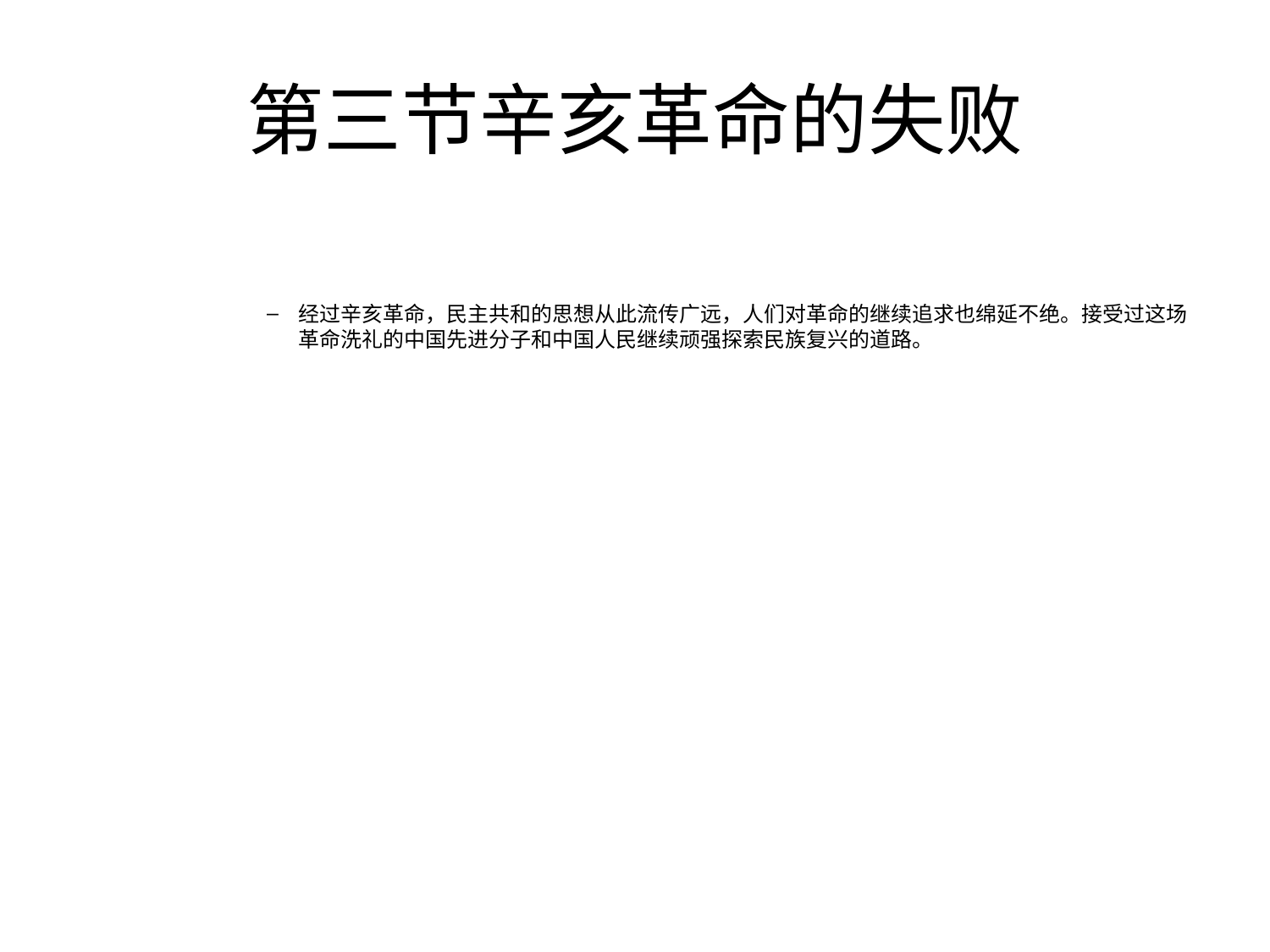

# 第三节辛亥革命的失败

经过辛亥革命，民主共和的思想从此流传广远，人们对革命的继续追求也绵延不绝。接受过这场革命洗礼的中国先进分子和中国人民继续顽强探索民族复兴的道路。